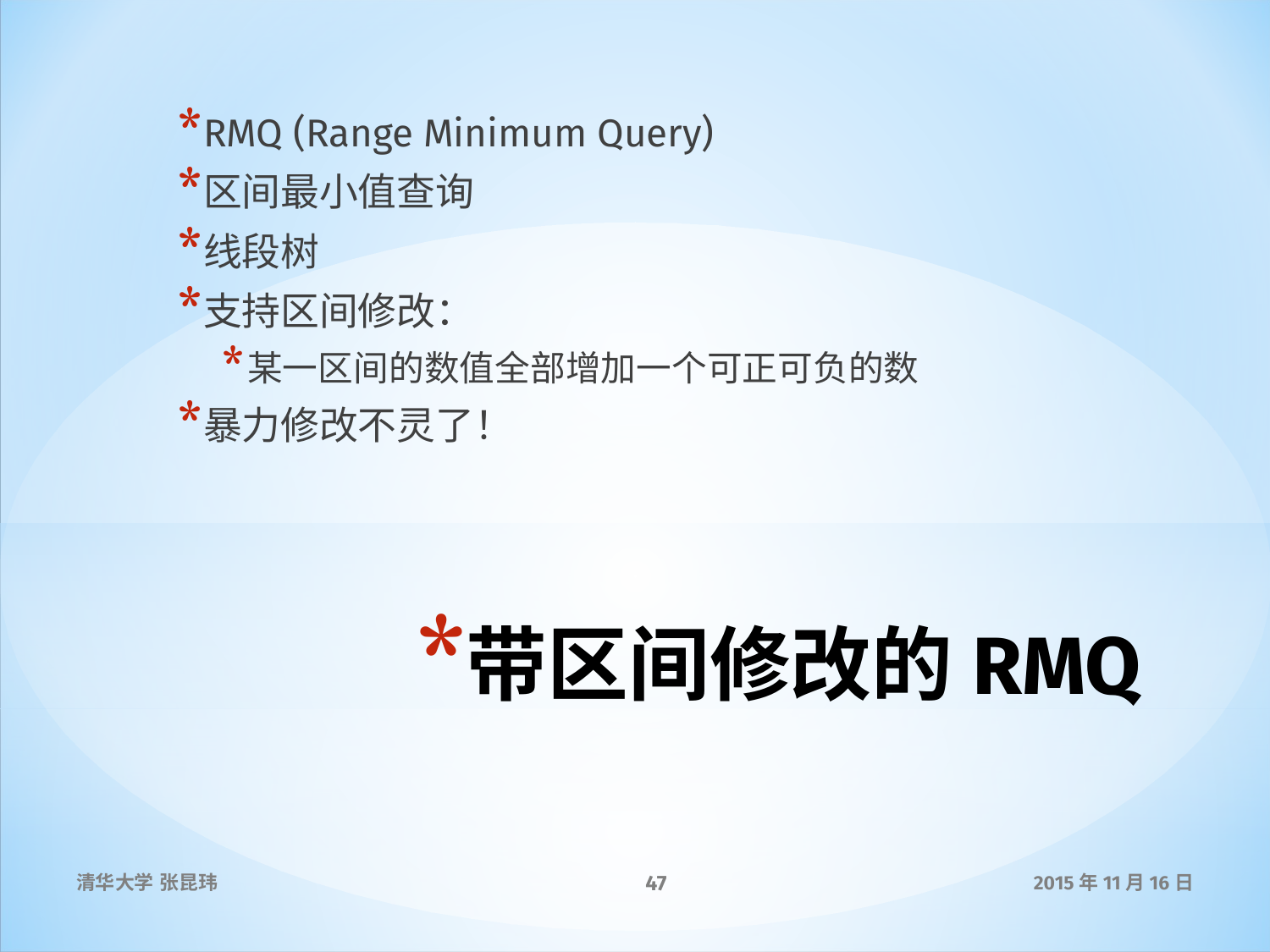

RMQ (Range Minimum Query)
区间最小值查询
线段树
支持区间修改：
某一区间的数值全部增加一个可正可负的数
暴力修改不灵了！
# 带区间修改的RMQ
清华大学 张昆玮
47
2015年11月16日